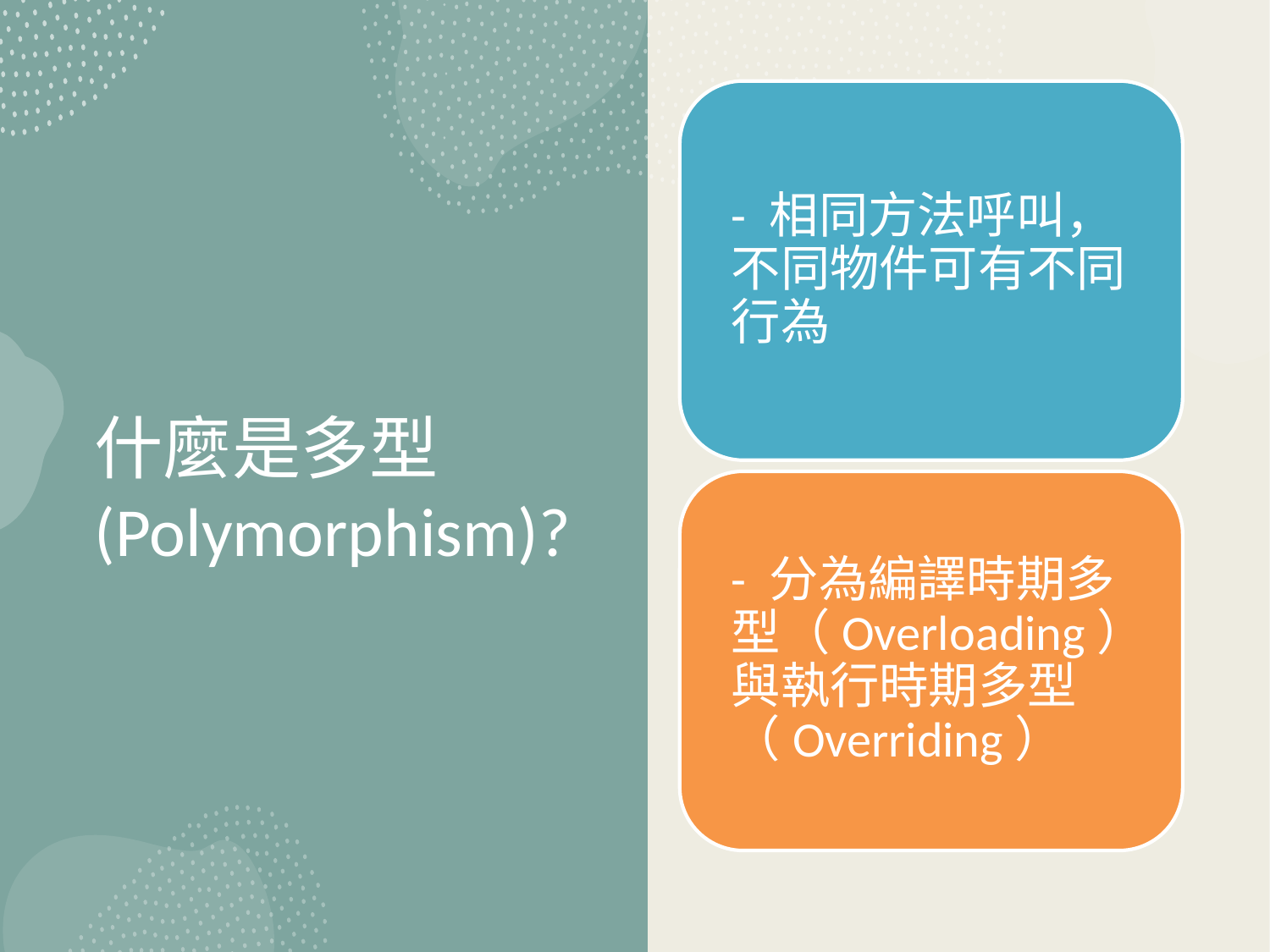

- 相同方法呼叫，不同物件可有不同行為
- 分為編譯時期多型（Overloading）與執行時期多型（Overriding）
# 什麼是多型 (Polymorphism)?